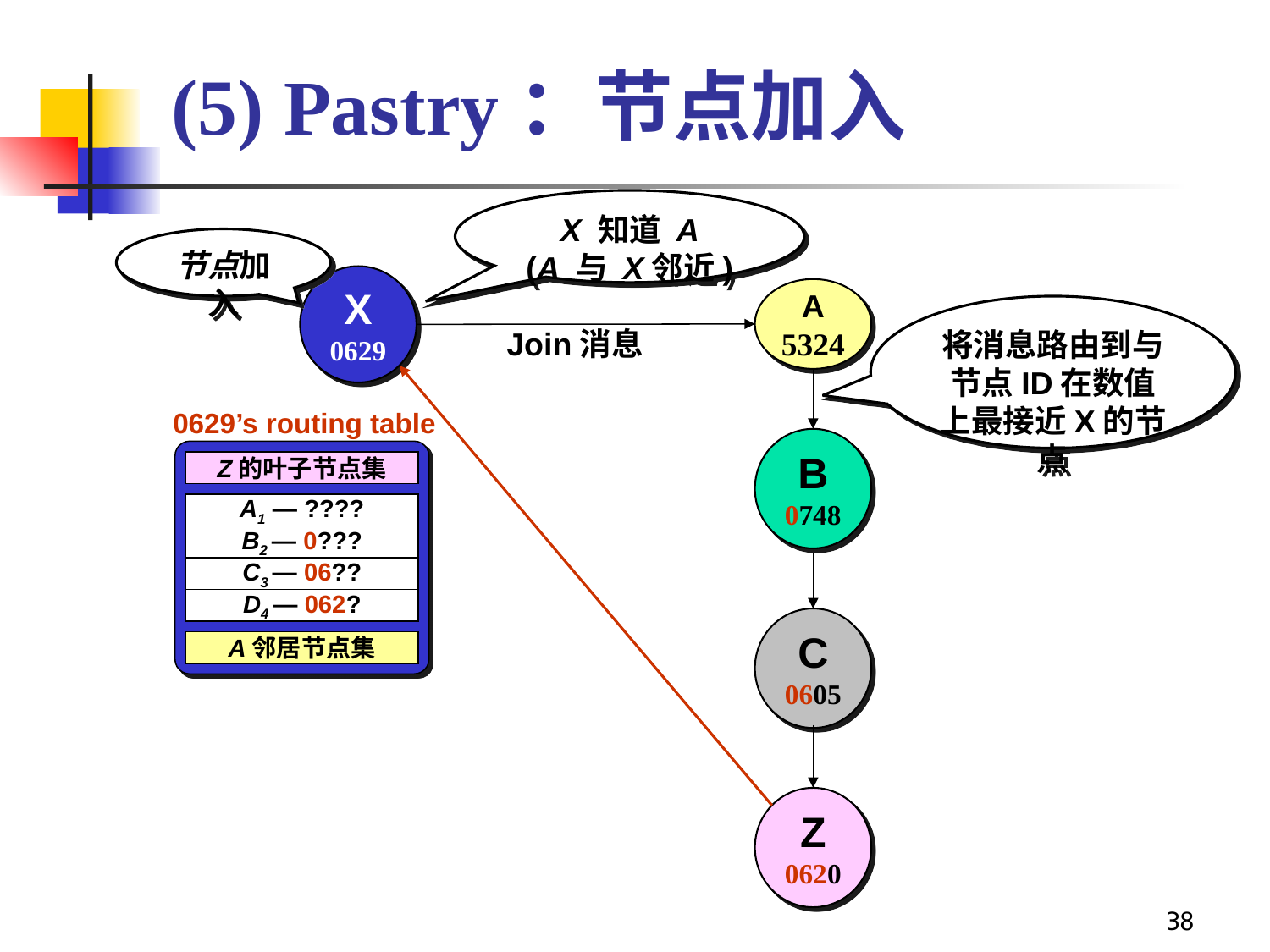

# (5) Pastry：节点加入
X 知道 A
(A 与 X邻近)
A
5324
节点加入
X
0629
将消息路由到与节点ID在数值上最接近X的节点
B
0748
C
0605
Z
0620
Join消息
Z的叶子节点集
A1 — ????
B2 — 0???
C3 — 06??
D4 — 062?
A邻居节点集
0629’s routing table

38